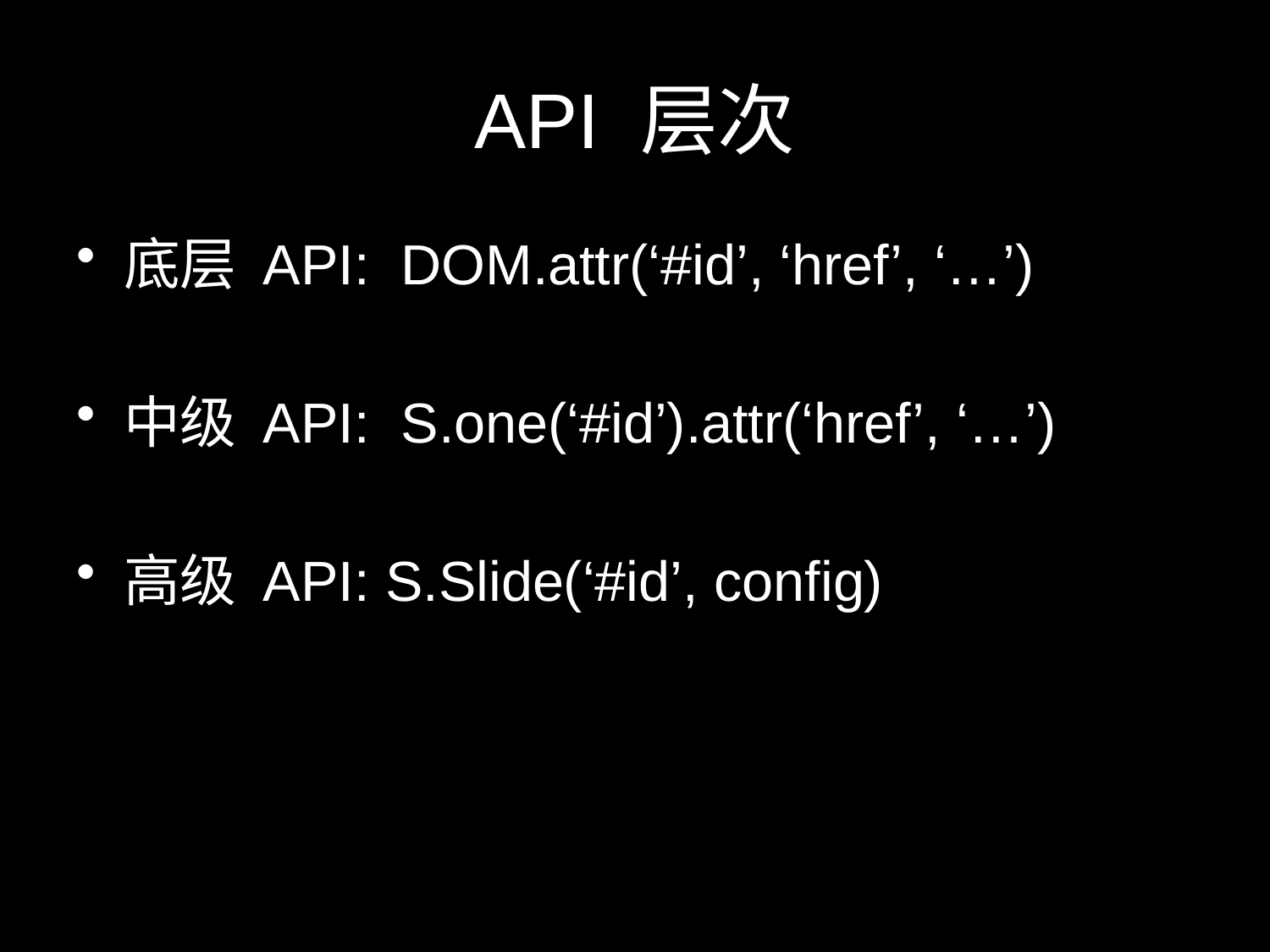

# API 层次
底层 API:  DOM.attr(‘#id’, ‘href’, ‘…’)

中级 API:  S.one(‘#id’).attr(‘href’, ‘…’)

高级 API: S.Slide(‘#id’, config)